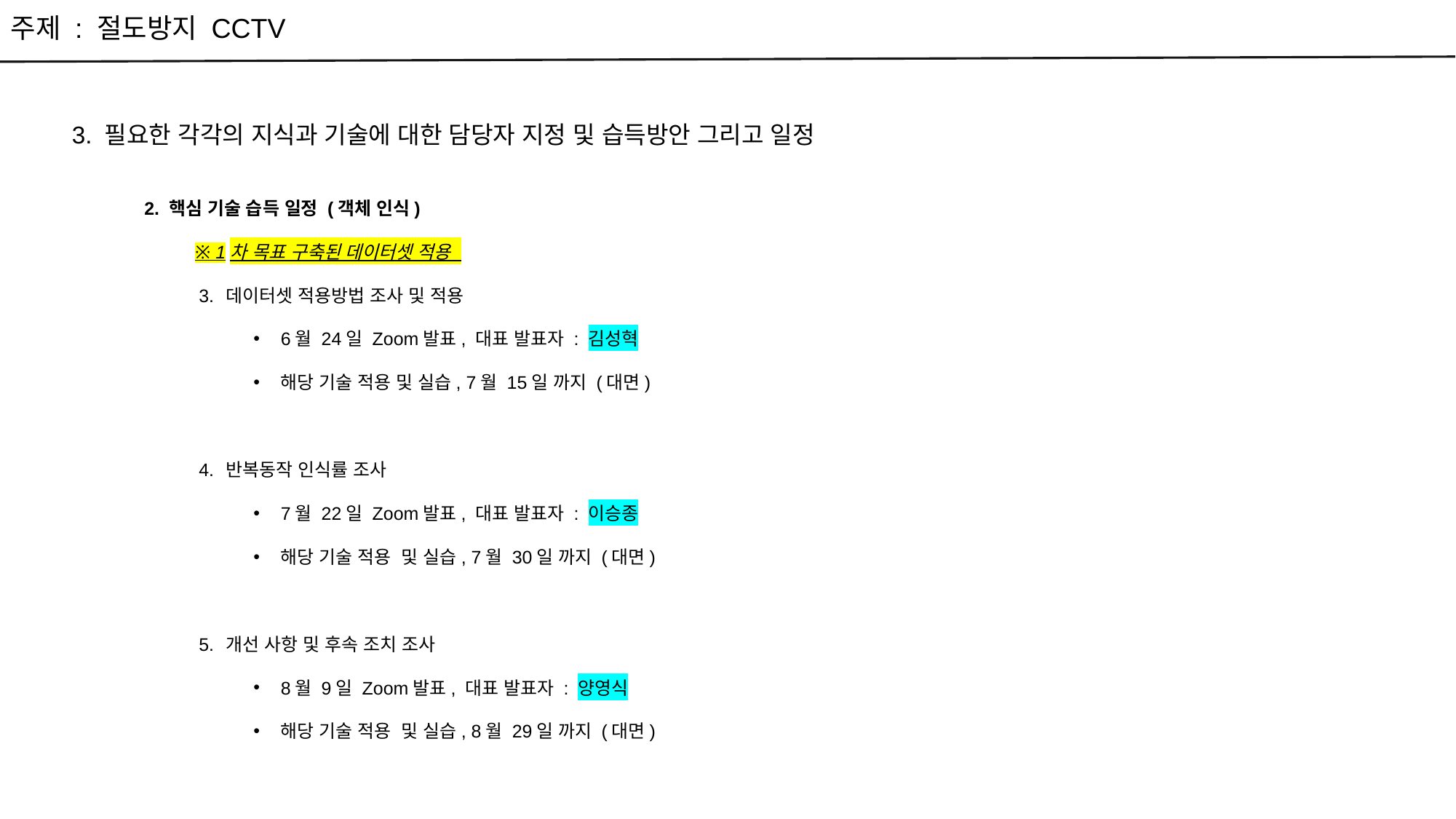

주제 : 절도방지 CCTV

3. 필요한 각각의 지식과 기술에 대한 담당자 지정 및 습득방안 그리고 일정
2. 핵심 기술 습득 일정 (객체 인식)
          ※ 1차 목표 구축된 데이터셋 적용
데이터셋 적용방법 조사 및 적용
6월 24일 Zoom발표, 대표 발표자 : 김성혁
해당 기술 적용 및 실습, 7월 15일 까지 (대면)

반복동작 인식률 조사
7월 22일 Zoom발표, 대표 발표자 : 이승종
해당 기술 적용  및 실습, 7월 30일 까지 (대면)

개선 사항 및 후속 조치 조사
8월 9일 Zoom발표, 대표 발표자 : 양영식
해당 기술 적용  및 실습, 8월 29일 까지 (대면)